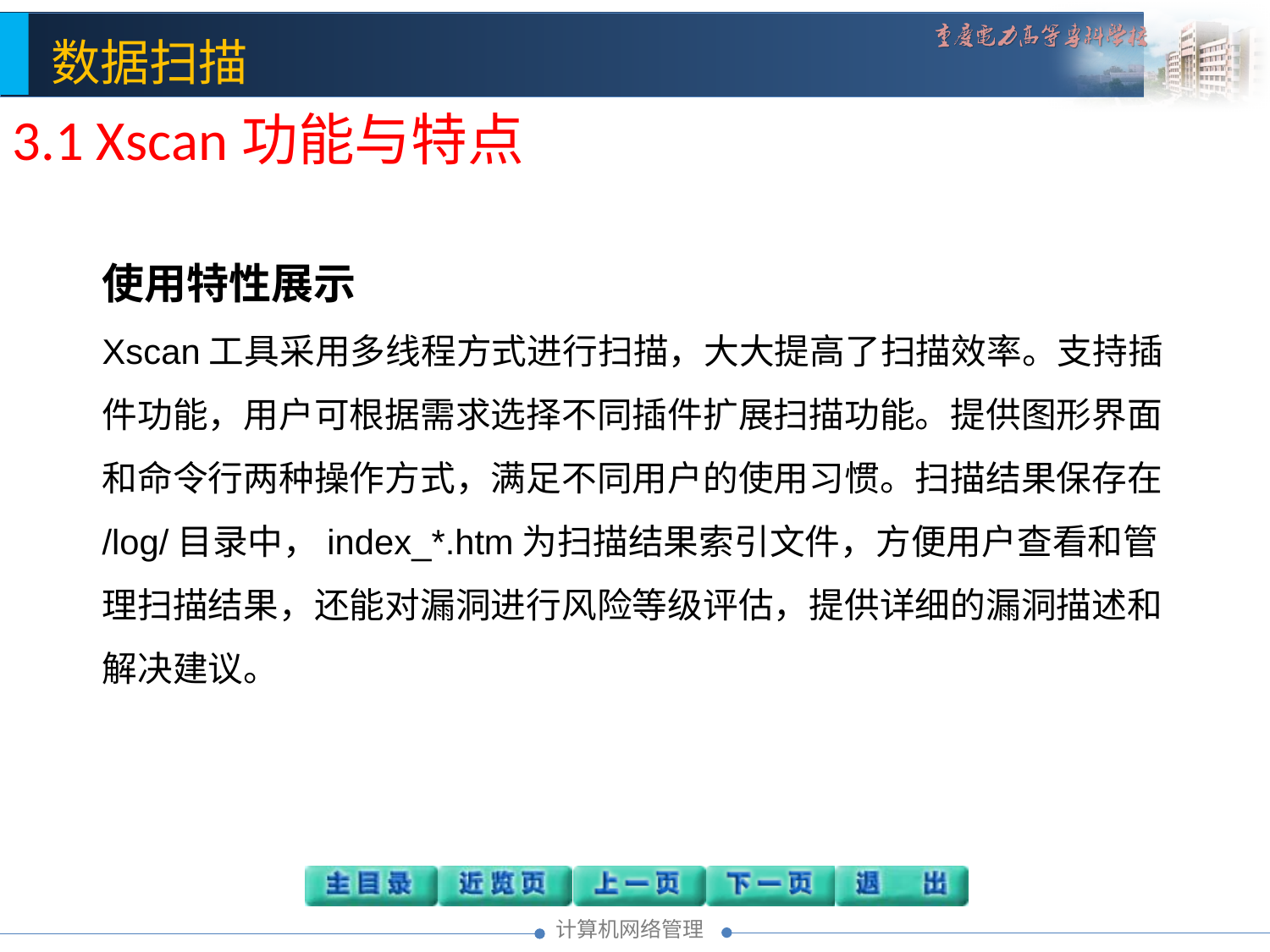

3.1 Xscan功能与特点
使用特性展示
Xscan工具采用多线程方式进行扫描，大大提高了扫描效率。支持插件功能，用户可根据需求选择不同插件扩展扫描功能。提供图形界面和命令行两种操作方式，满足不同用户的使用习惯。扫描结果保存在/log/目录中，index_*.htm为扫描结果索引文件，方便用户查看和管理扫描结果，还能对漏洞进行风险等级评估，提供详细的漏洞描述和解决建议。